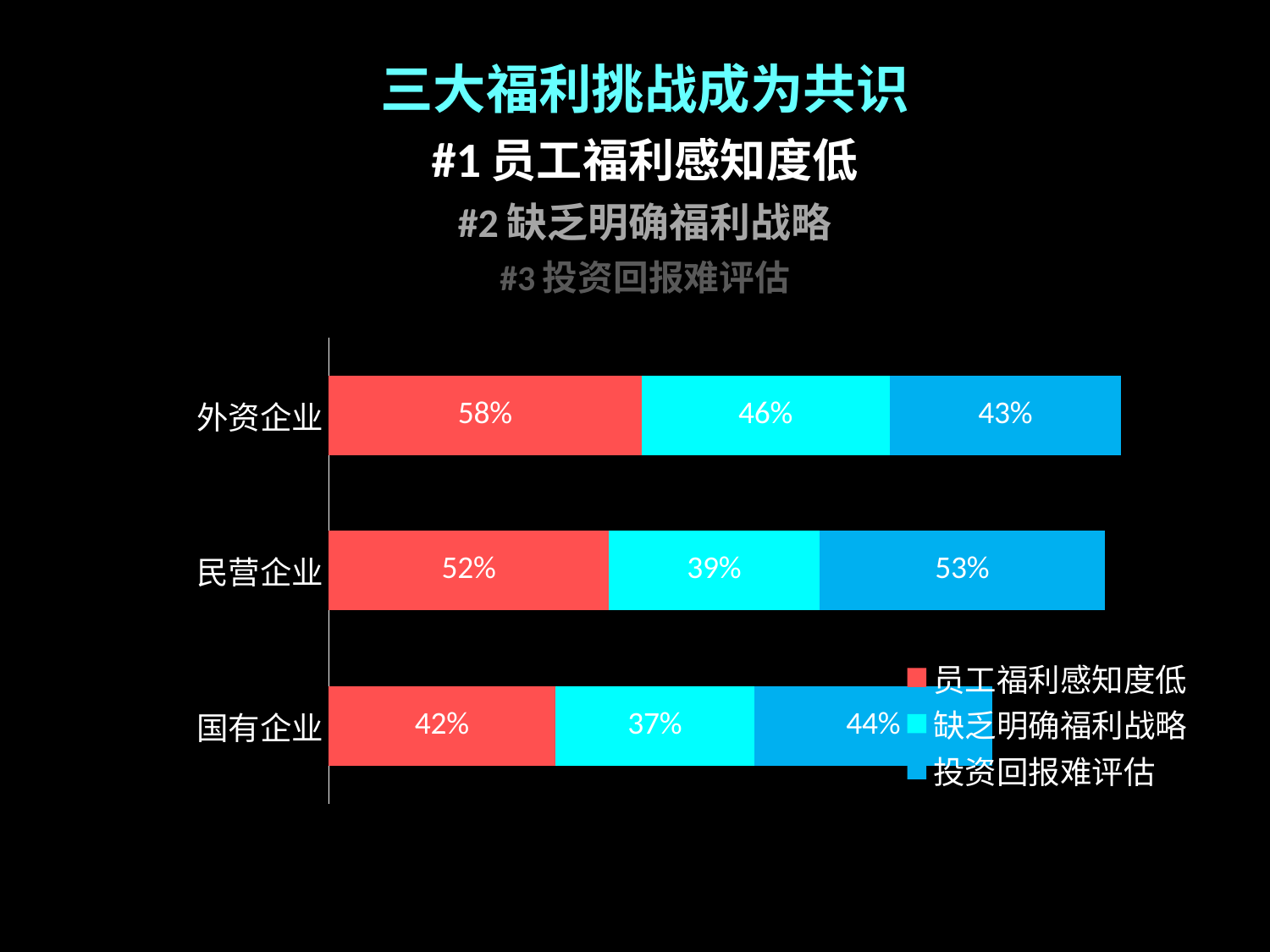

| 三大福利挑战成为共识 #1员工福利感知度低 #2缺乏明确福利战略 #3投资回报难评估 |
| --- |

### Chart

| Category | 员工福利感知度低 | 缺乏明确福利战略 | 投资回报难评估 |
|---|---|---|---|
| 国有企业 | 0.42000000000000015 | 0.37000000000000016 | 0.44 |
| 民营企业 | 0.52 | 0.3900000000000002 | 0.53 |
| 外资企业 | 0.5800000000000001 | 0.46 | 0.43000000000000016 |